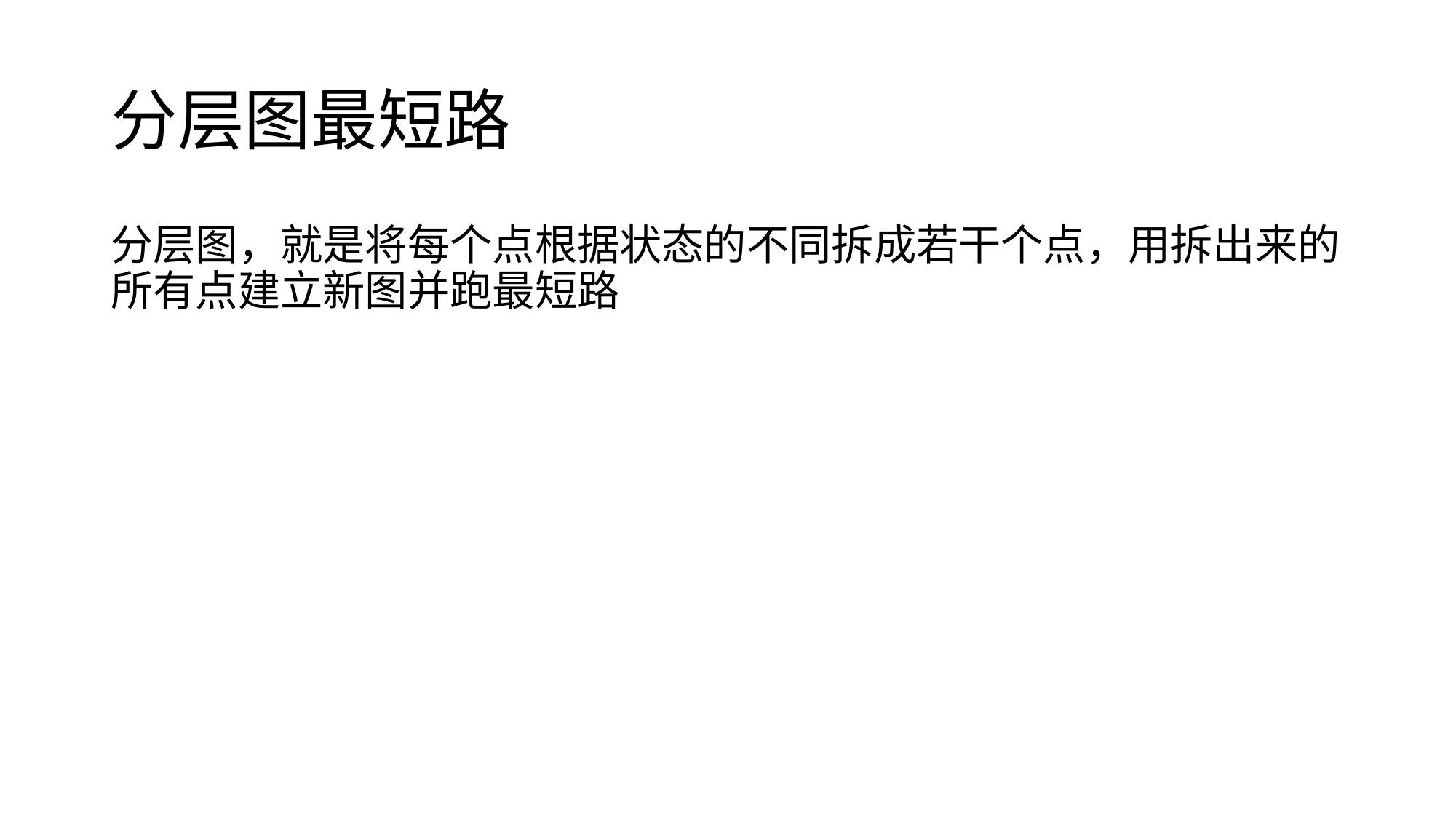

# 分层图最短路
分层图，就是将每个点根据状态的不同拆成若干个点，用拆出来的所有点建立新图并跑最短路